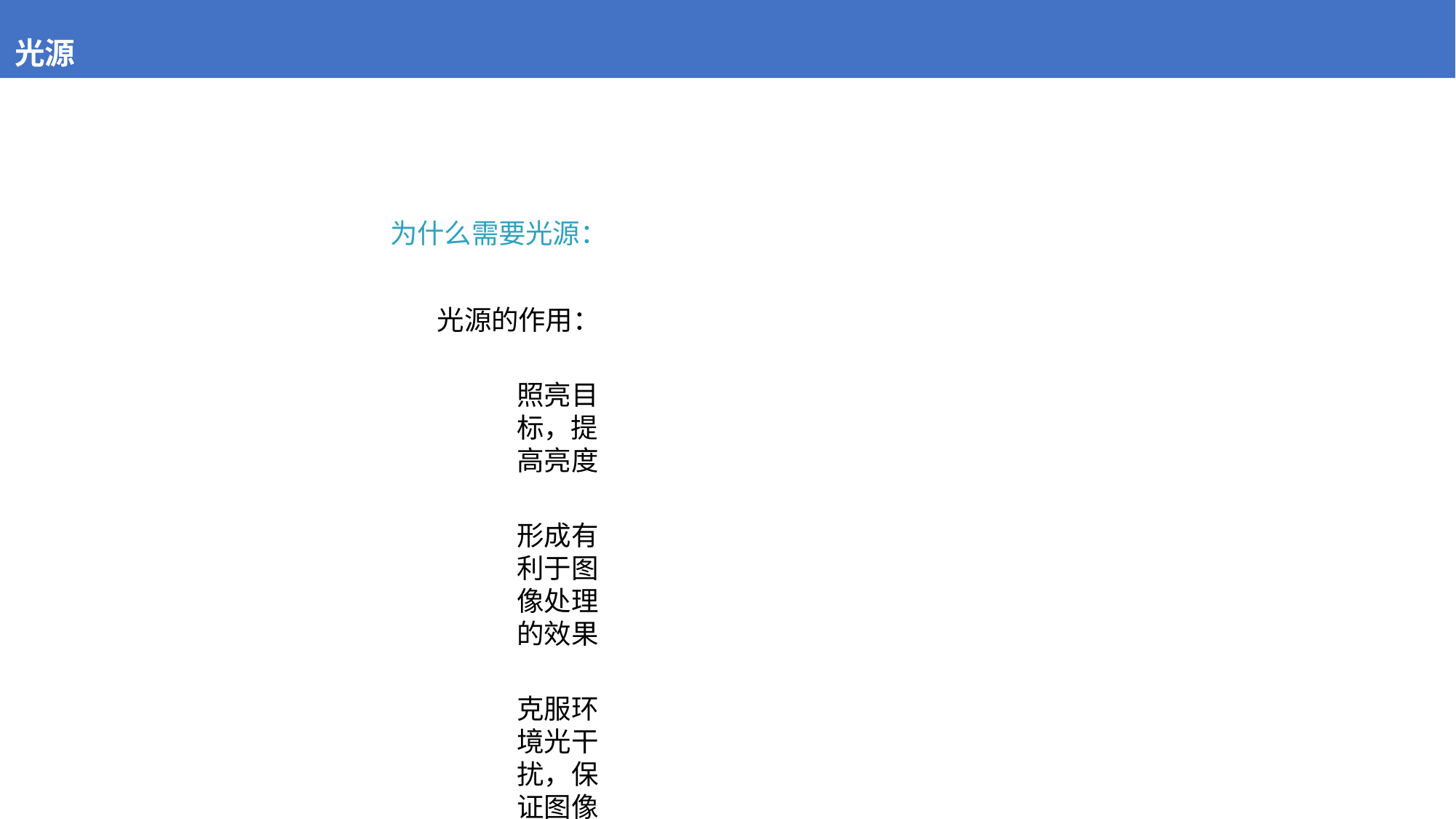

# 光源
为什么需要光源：

光源的作用：

照亮目标，提高亮度

形成有利于图像处理的效果

克服环境光干扰，保证图像稳定性

理想的光源应该是明亮，均匀，稳定的